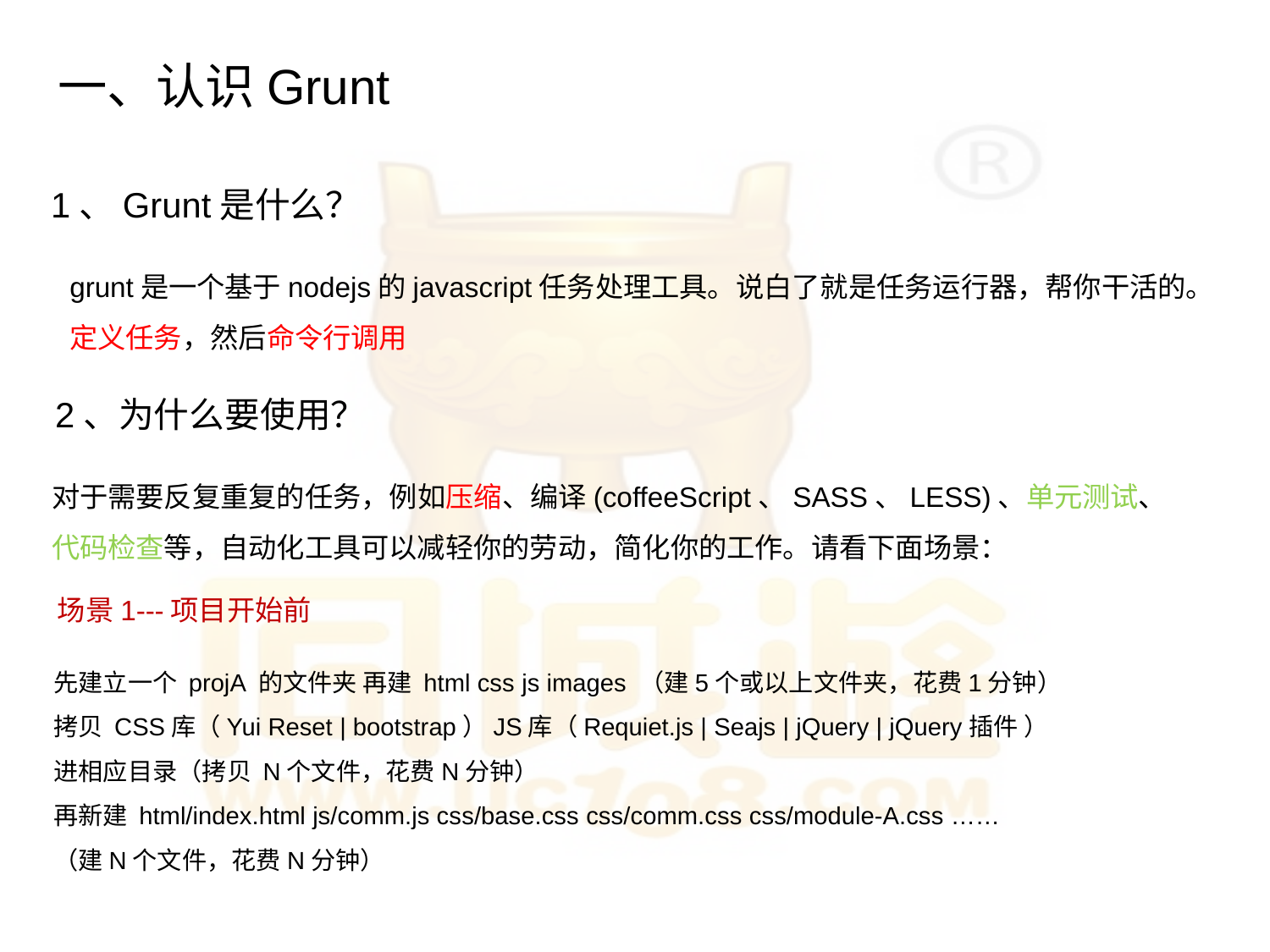

一、认识Grunt
1、Grunt是什么？
grunt是一个基于nodejs的javascript任务处理工具。说白了就是任务运行器，帮你干活的。
定义任务，然后命令行调用
2、为什么要使用？
对于需要反复重复的任务，例如压缩、编译(coffeeScript、SASS、LESS)、单元测试、
代码检查等，自动化工具可以减轻你的劳动，简化你的工作。请看下面场景：
场景1---项目开始前
先建立一个 projA 的文件夹 再建 html css js images （建5个或以上文件夹，花费1分钟）
拷贝 CSS库（Yui Reset | bootstrap）JS库（Requiet.js | Seajs | jQuery | jQuery插件 ）
进相应目录（拷贝 N个文件，花费N分钟）
再新建 html/index.html js/comm.js css/base.css css/comm.css css/module-A.css ……
（建N个文件，花费N分钟）